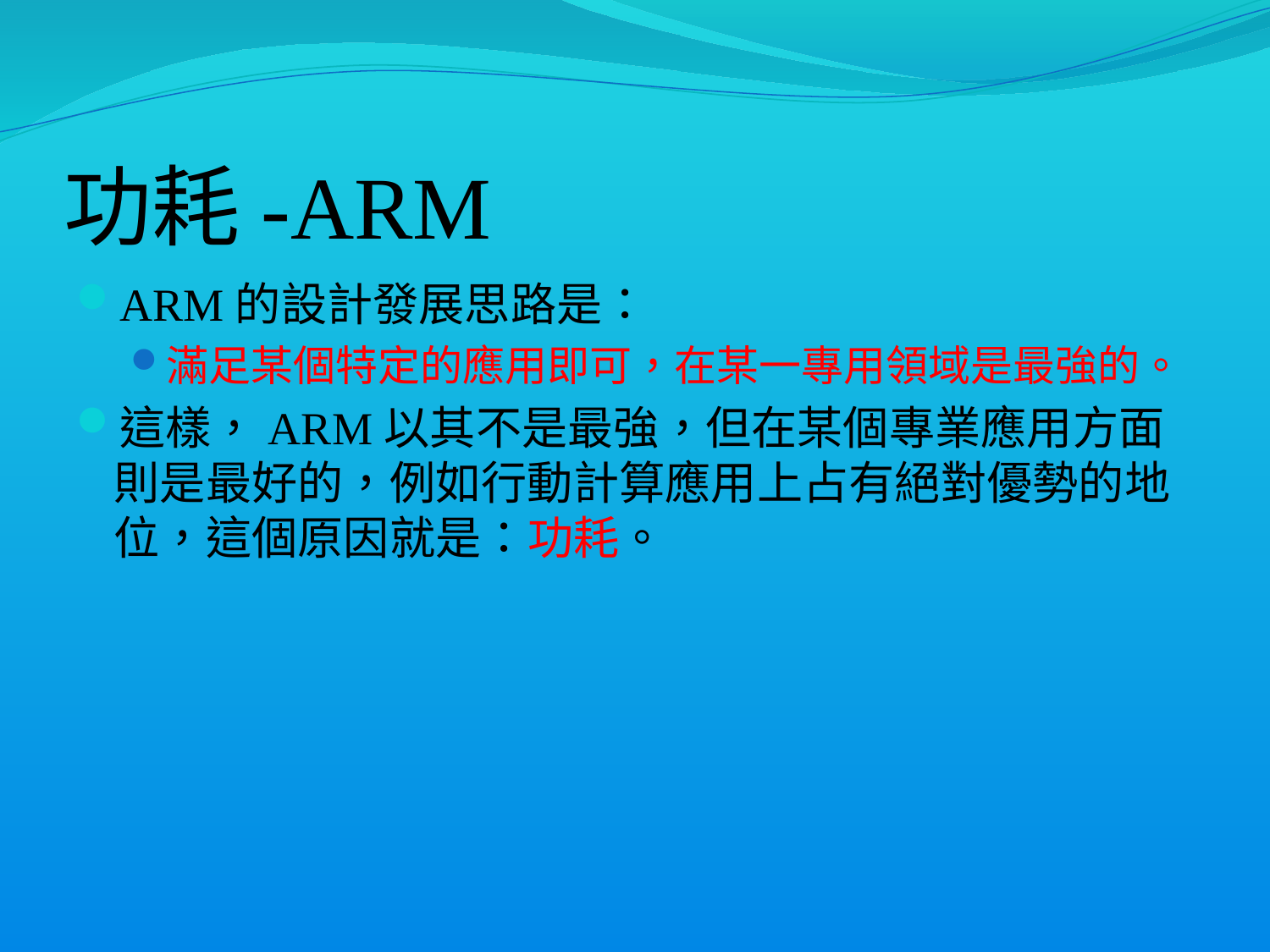

# 功耗-ARM
ARM的設計發展思路是：
滿足某個特定的應用即可，在某一專用領域是最強的。
這樣，ARM以其不是最強，但在某個專業應用方面則是最好的，例如行動計算應用上占有絕對優勢的地位，這個原因就是：功耗。